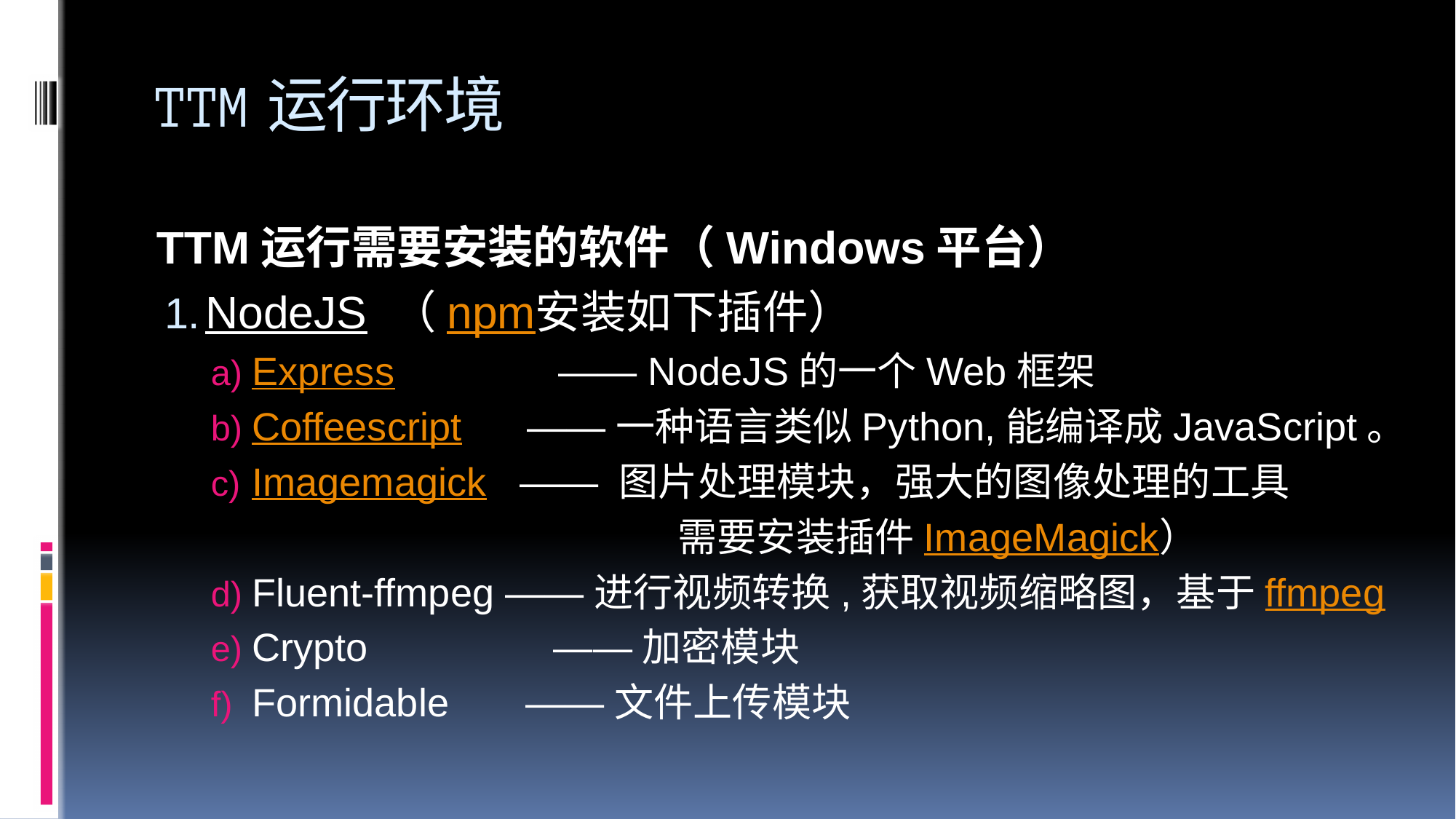

# TTM运行环境
TTM运行需要安装的软件（Windows平台）
NodeJS （npm安装如下插件）
Express               —— NodeJS的一个Web框架
Coffeescript      ——一种语言类似Python,能编译成JavaScript。
Imagemagick   —— 图片处理模块，强大的图像处理的工具
				          需要安装插件ImageMagick）
Fluent-ffmpeg ——进行视频转换,获取视频缩略图，基于ffmpeg
Crypto                 ——加密模块
Formidable       ——文件上传模块